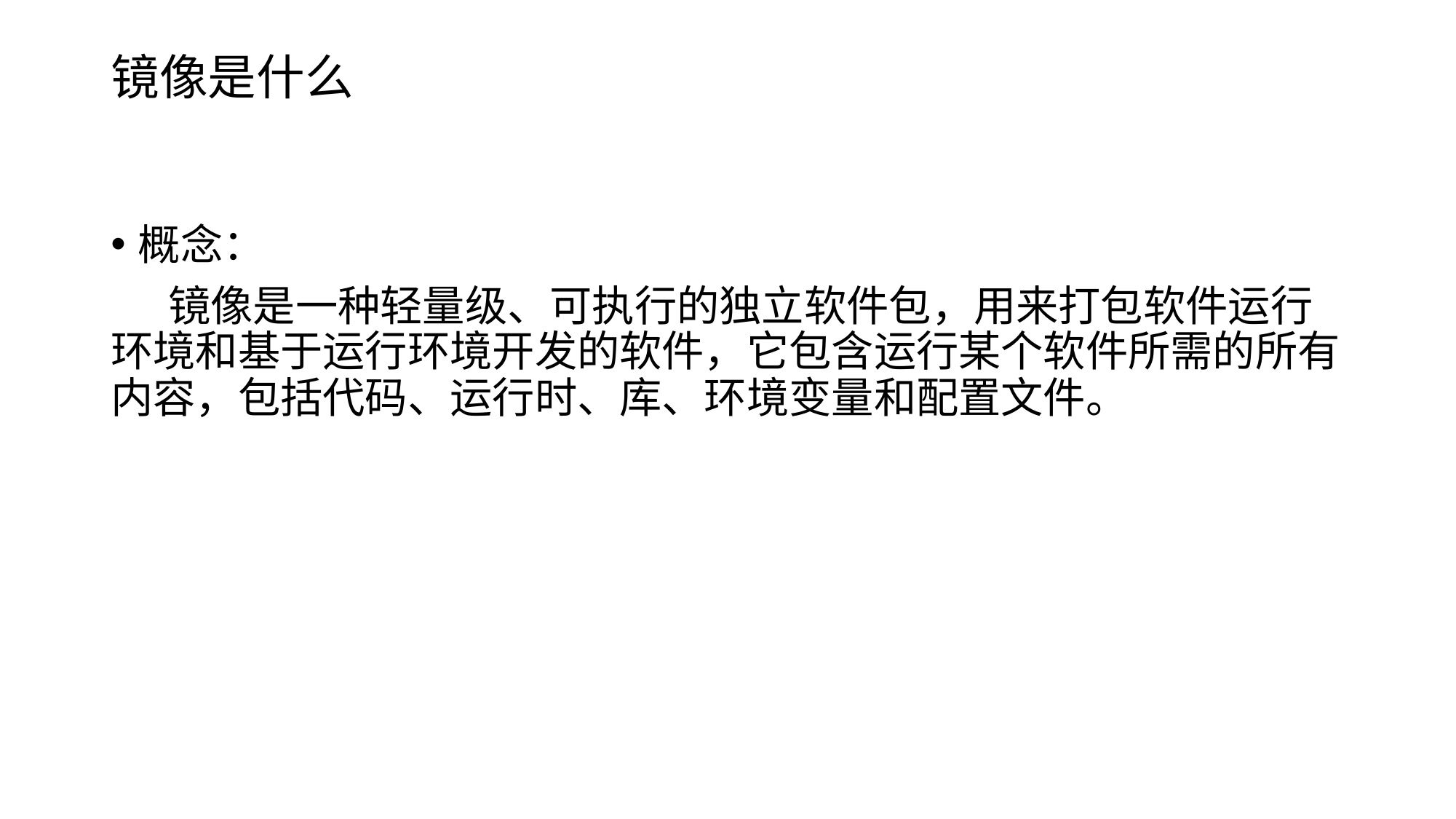

# 镜像是什么
概念：
     镜像是一种轻量级、可执行的独立软件包，用来打包软件运行环境和基于运行环境开发的软件，它包含运行某个软件所需的所有内容，包括代码、运行时、库、环境变量和配置文件。